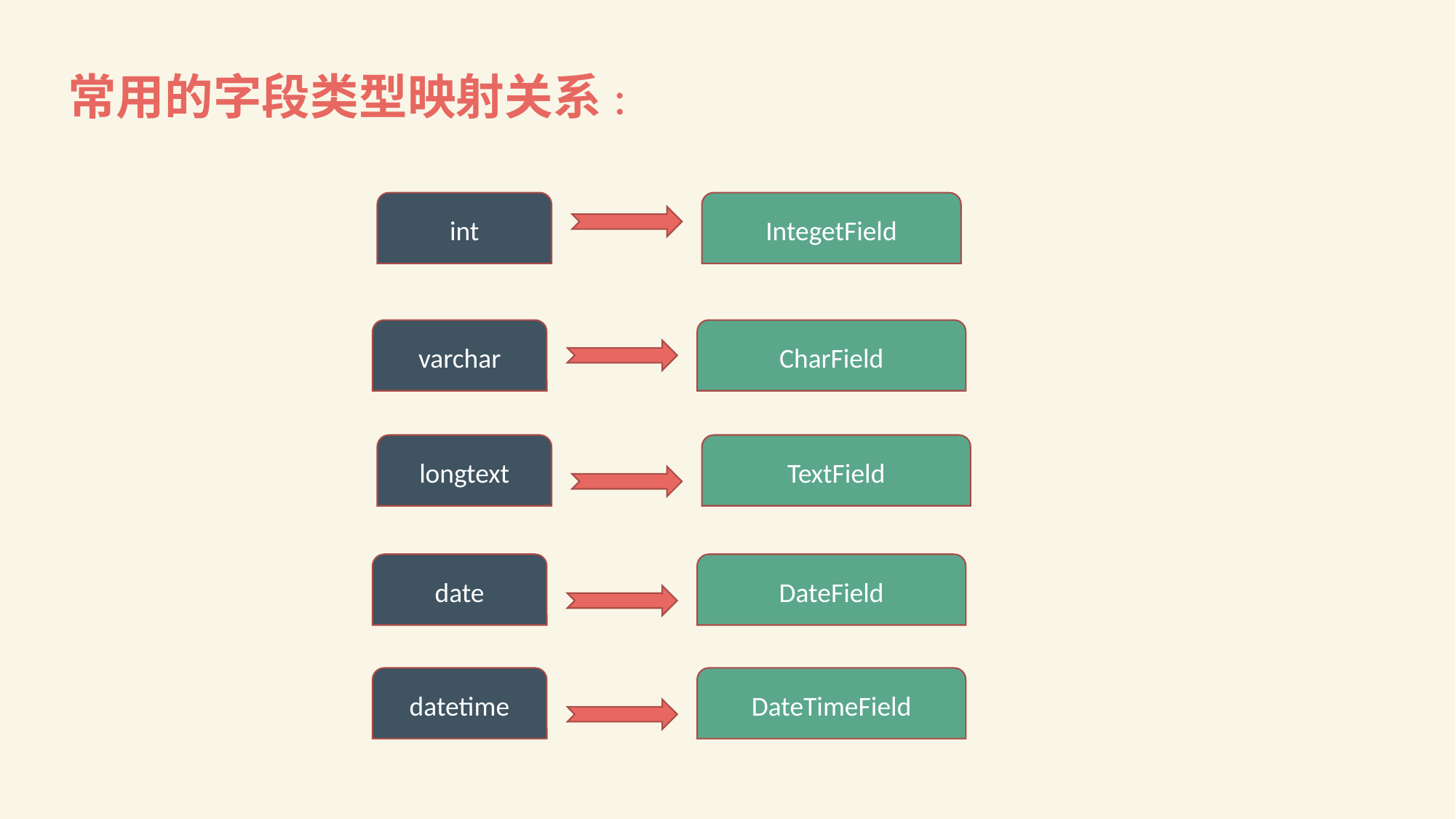

# 常用的字段类型映射关系:
int
IntegetField

varchar
CharField

longtext
TextField

date
DateField

datetime
DateTimeField